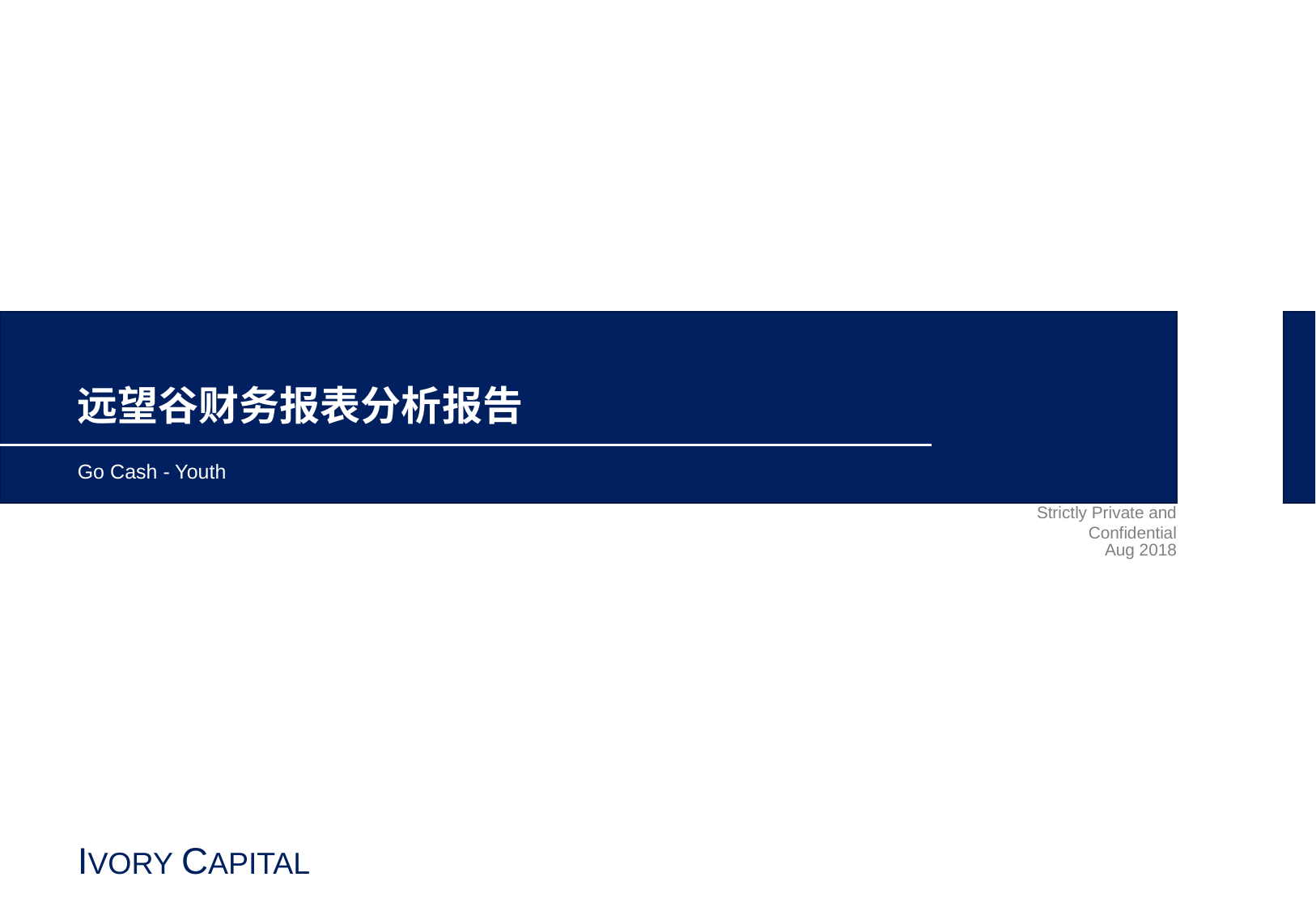

# 远望谷财务报表分析报告
Go Cash - Youth
Aug 2018